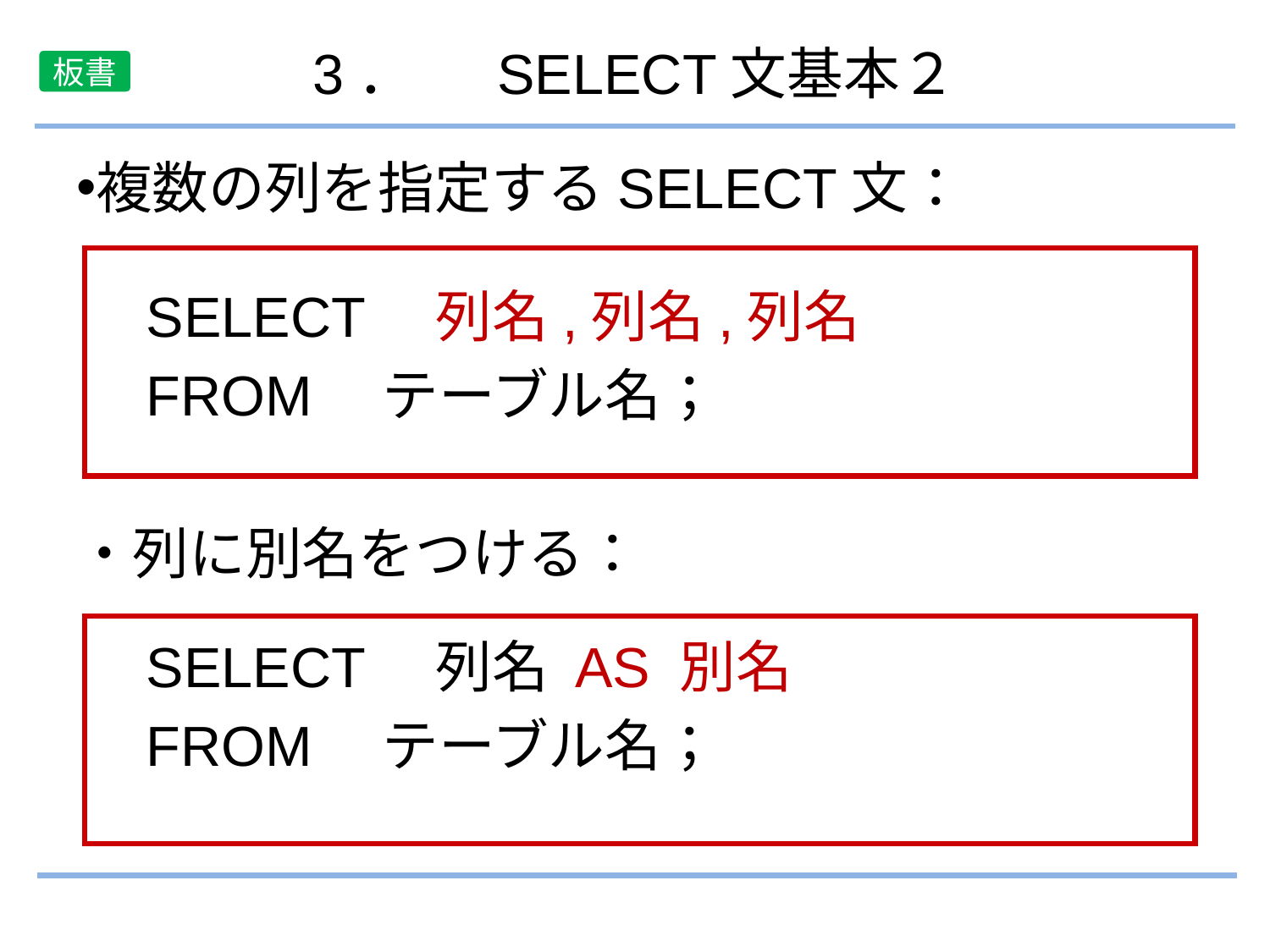

3．　 SELECT文基本２
板書
複数の列を指定するSELECT文：

　SELECT　列名,列名,列名
　FROM　テーブル名；

・列に別名をつける：

　SELECT　列名 AS 別名
　FROM　テーブル名；